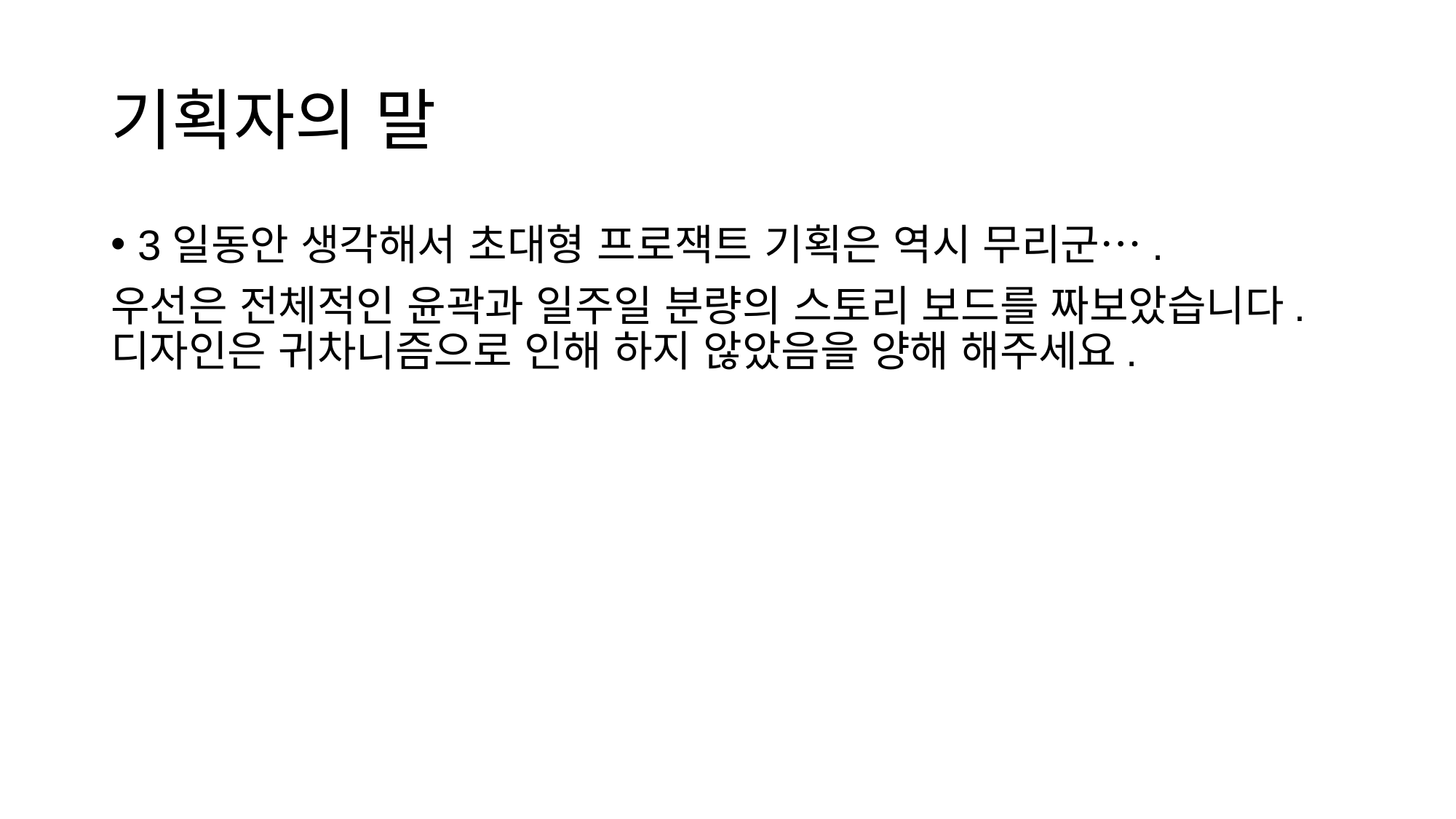

# 기획자의 말
3일동안 생각해서 초대형 프로잭트 기획은 역시 무리군….
우선은 전체적인 윤곽과 일주일 분량의 스토리 보드를 짜보았습니다. 디자인은 귀차니즘으로 인해 하지 않았음을 양해 해주세요.